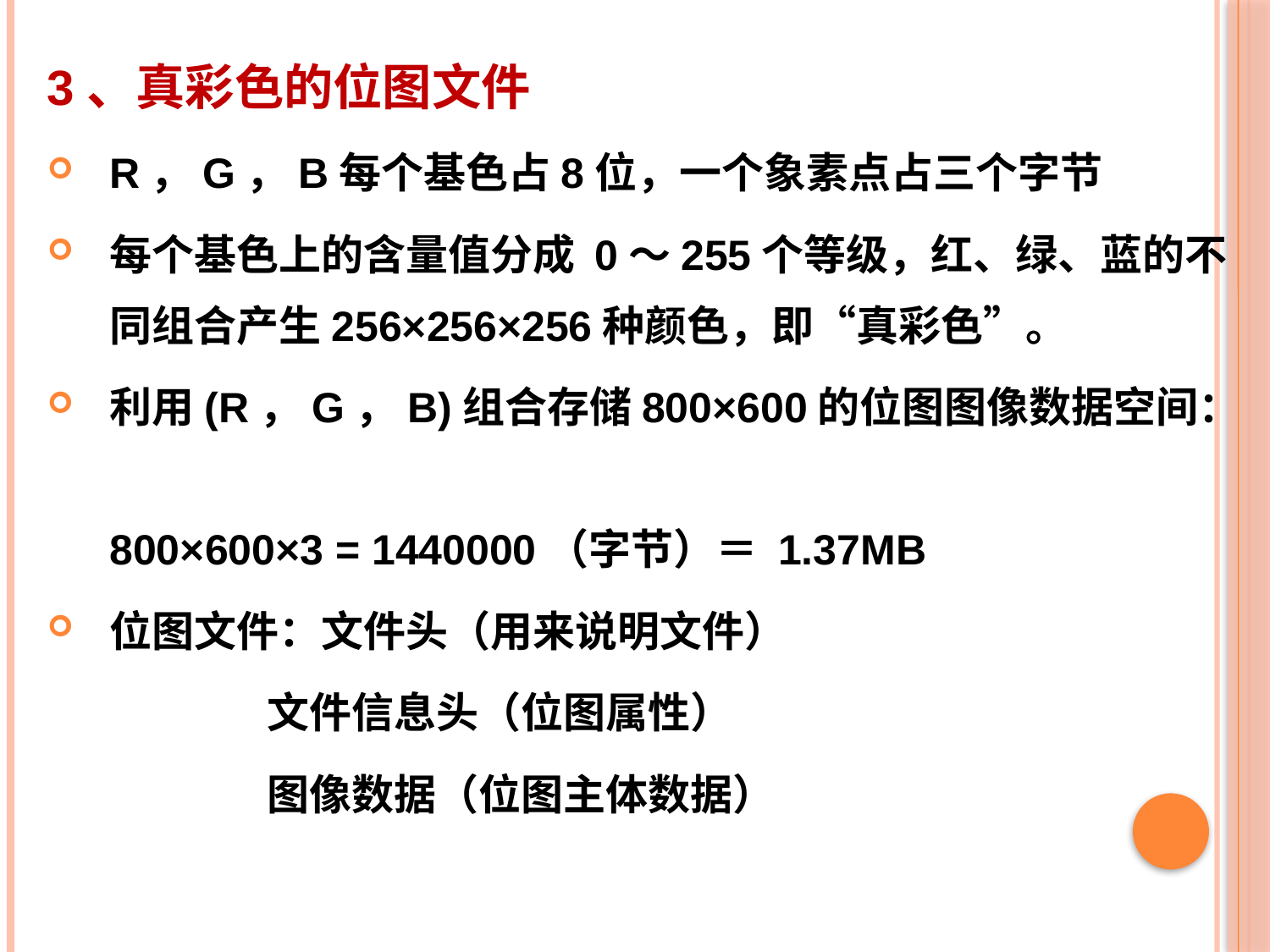

3、真彩色的位图文件
R，G，B每个基色占8位，一个象素点占三个字节
每个基色上的含量值分成 0～255个等级，红、绿、蓝的不同组合产生256×256×256种颜色，即“真彩色”。
利用(R，G，B)组合存储800×600的位图图像数据空间：
800×600×3 = 1440000（字节）＝ 1.37MB
位图文件：文件头（用来说明文件）
                      文件信息头（位图属性）
                      图像数据（位图主体数据）